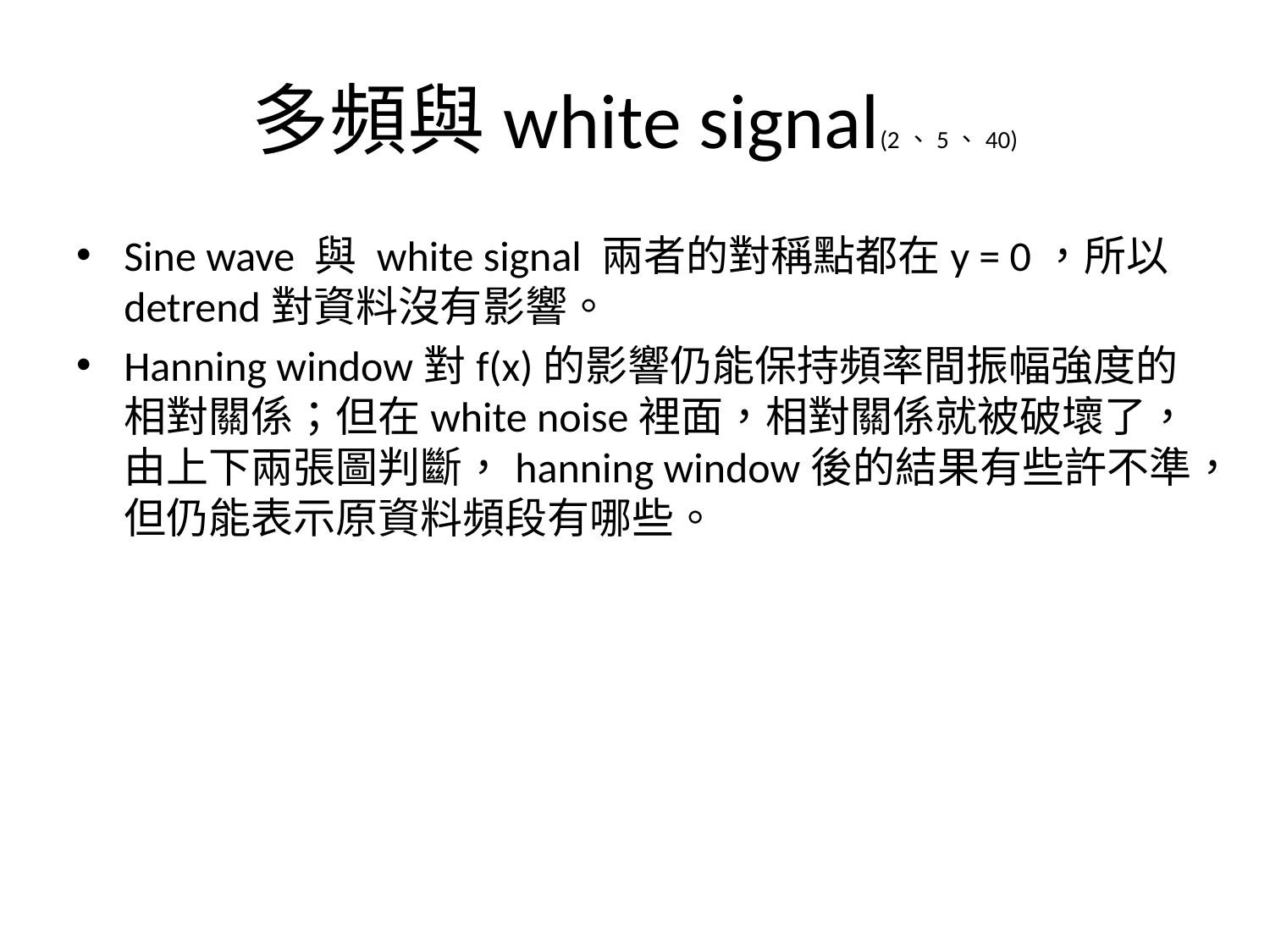

# 多頻與white signal(2、5、40)
Sine wave 與 white signal 兩者的對稱點都在y = 0，所以detrend對資料沒有影響。
Hanning window對f(x)的影響仍能保持頻率間振幅強度的相對關係；但在white noise裡面，相對關係就被破壞了，由上下兩張圖判斷，hanning window後的結果有些許不準，但仍能表示原資料頻段有哪些。